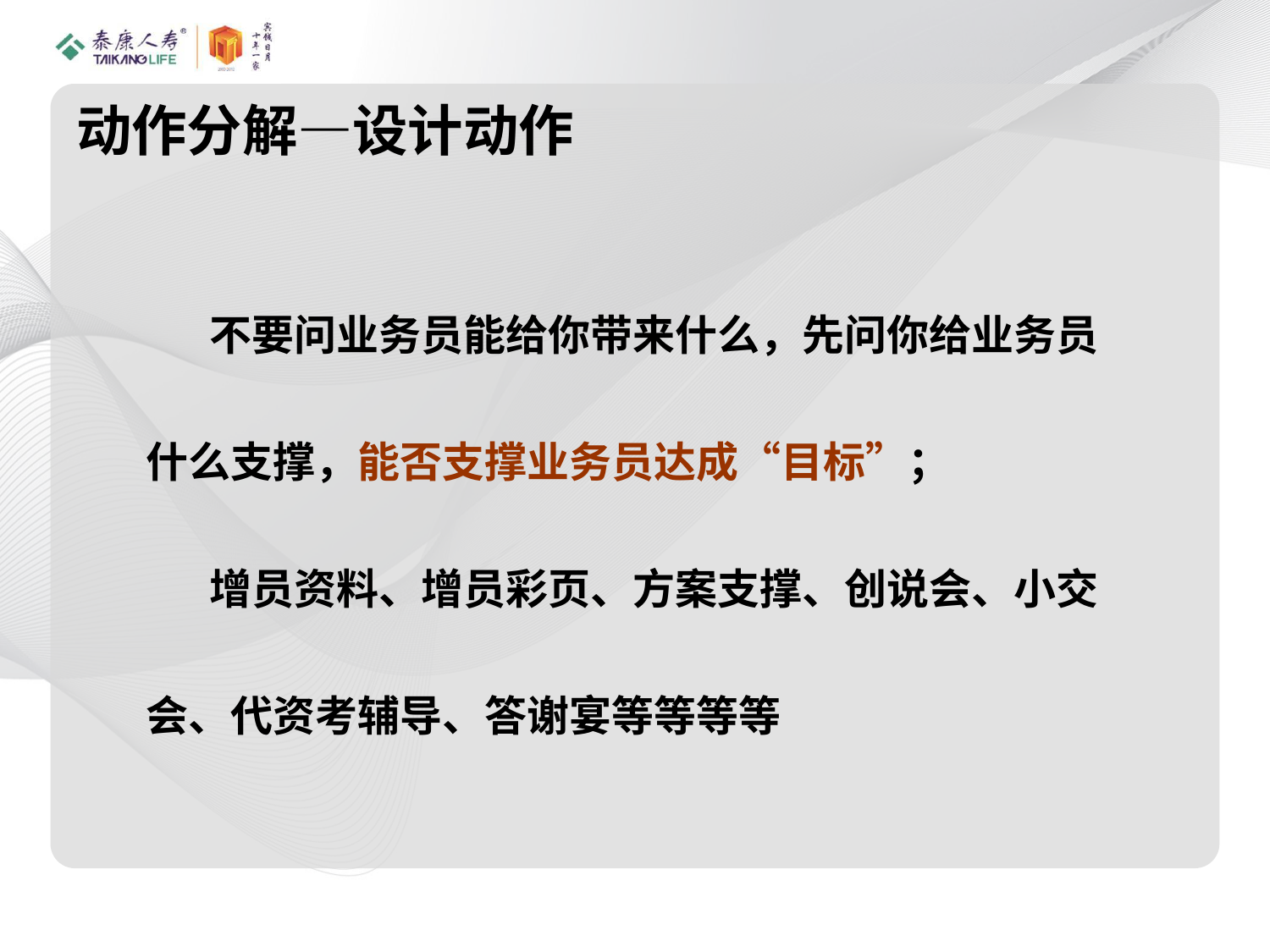

动作分解—设计动作
不要问业务员能给你带来什么，先问你给业务员什么支撑，能否支撑业务员达成“目标”；
增员资料、增员彩页、方案支撑、创说会、小交会、代资考辅导、答谢宴等等等等